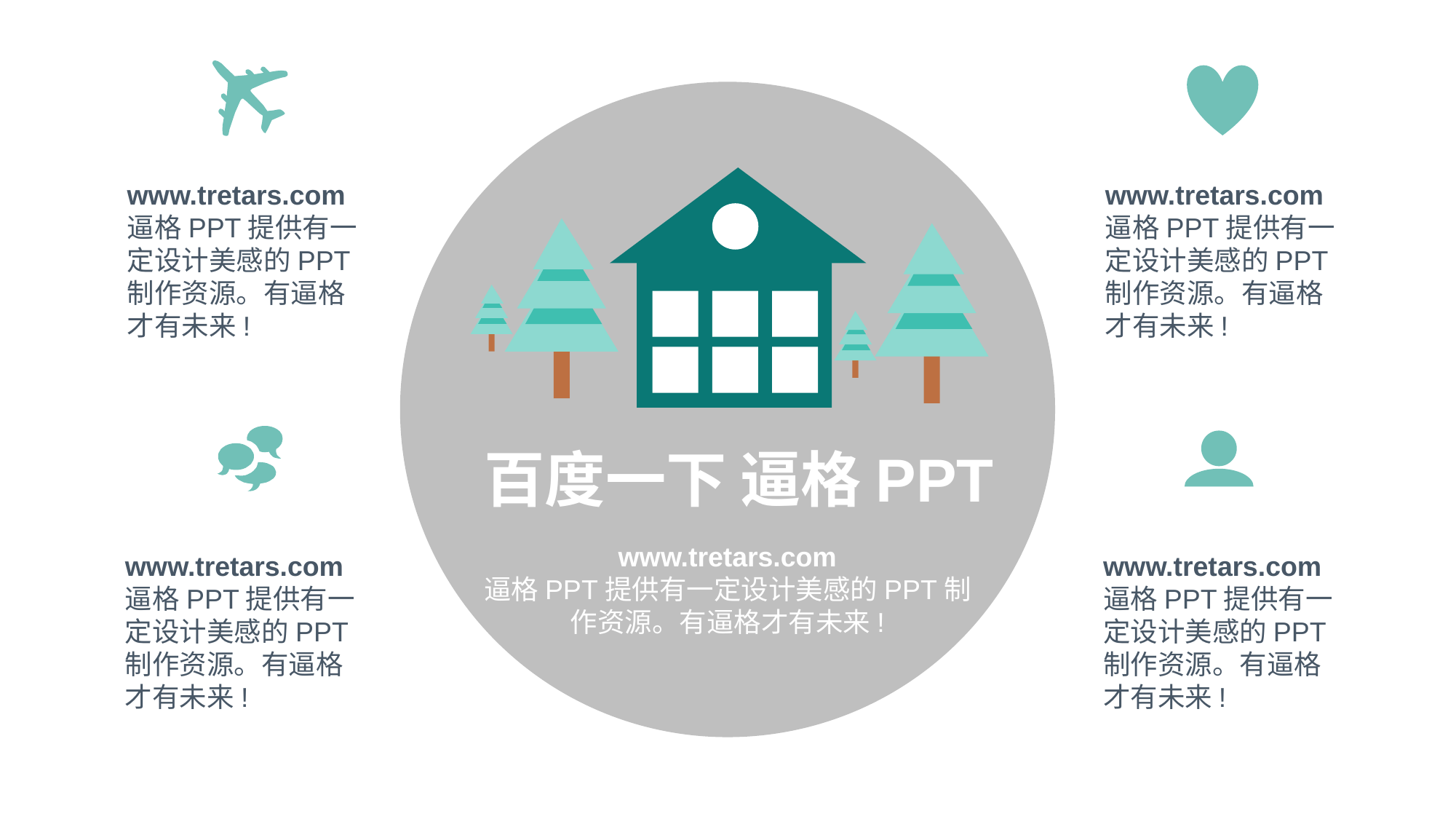

www.tretars.com
逼格PPT提供有一定设计美感的PPT制作资源。有逼格才有未来!
www.tretars.com
逼格PPT提供有一定设计美感的PPT制作资源。有逼格才有未来!

百度一下 逼格PPT
www.tretars.com
逼格PPT提供有一定设计美感的PPT制作资源。有逼格才有未来!
www.tretars.com
逼格PPT提供有一定设计美感的PPT制作资源。有逼格才有未来!
www.tretars.com
逼格PPT提供有一定设计美感的PPT制作资源。有逼格才有未来!